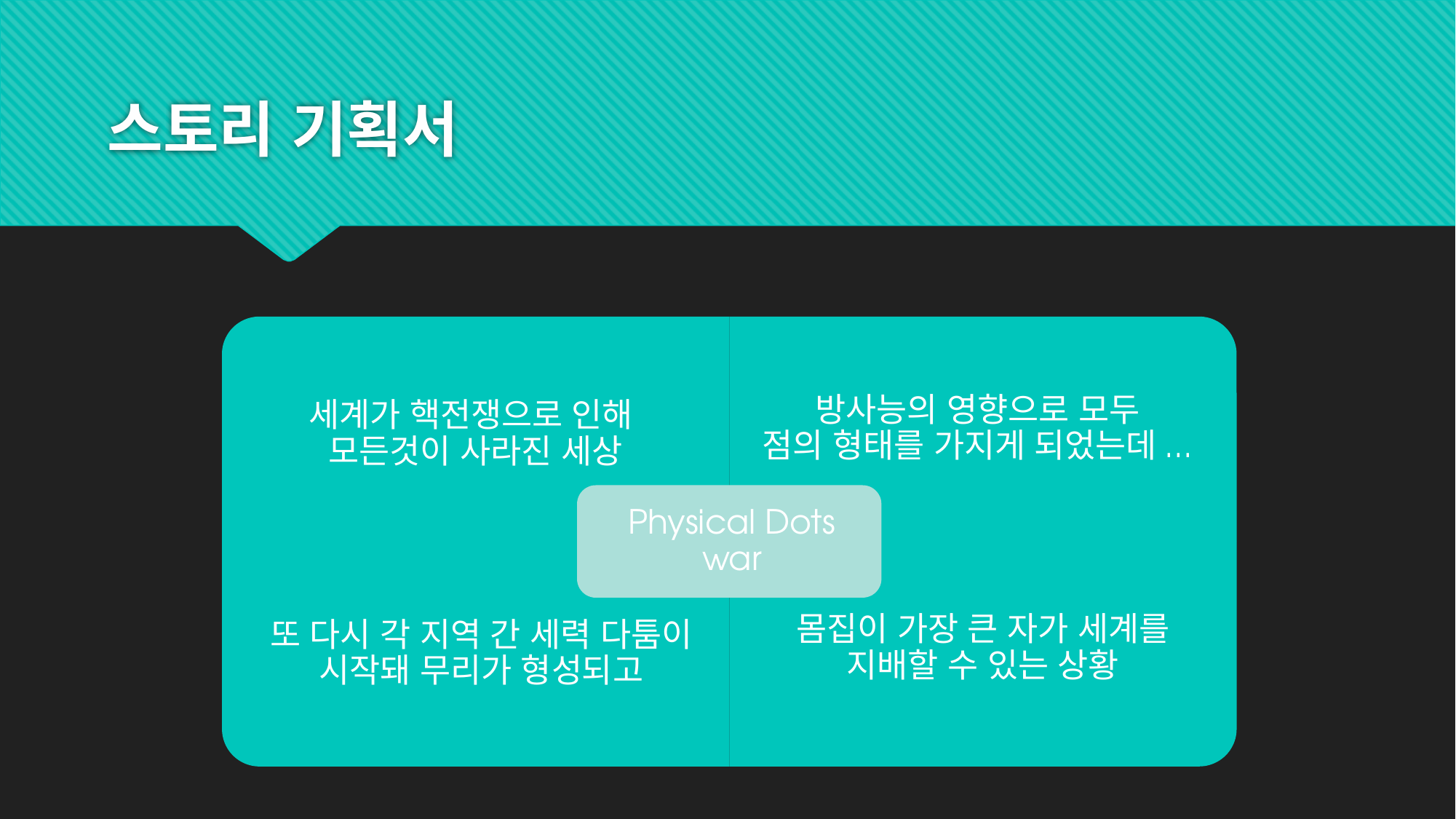

# 스토리 기획서
세계가 핵전쟁으로 인해
모든것이 사라진 세상
방사능의 영향으로 모두
점의 형태를 가지게 되었는데...
또 다시 각 지역 간 세력 다툼이
시작돼 무리가 형성되고
몸집이 가장 큰 자가 세계를 지배할 수 있는 상황
Physical Dots war